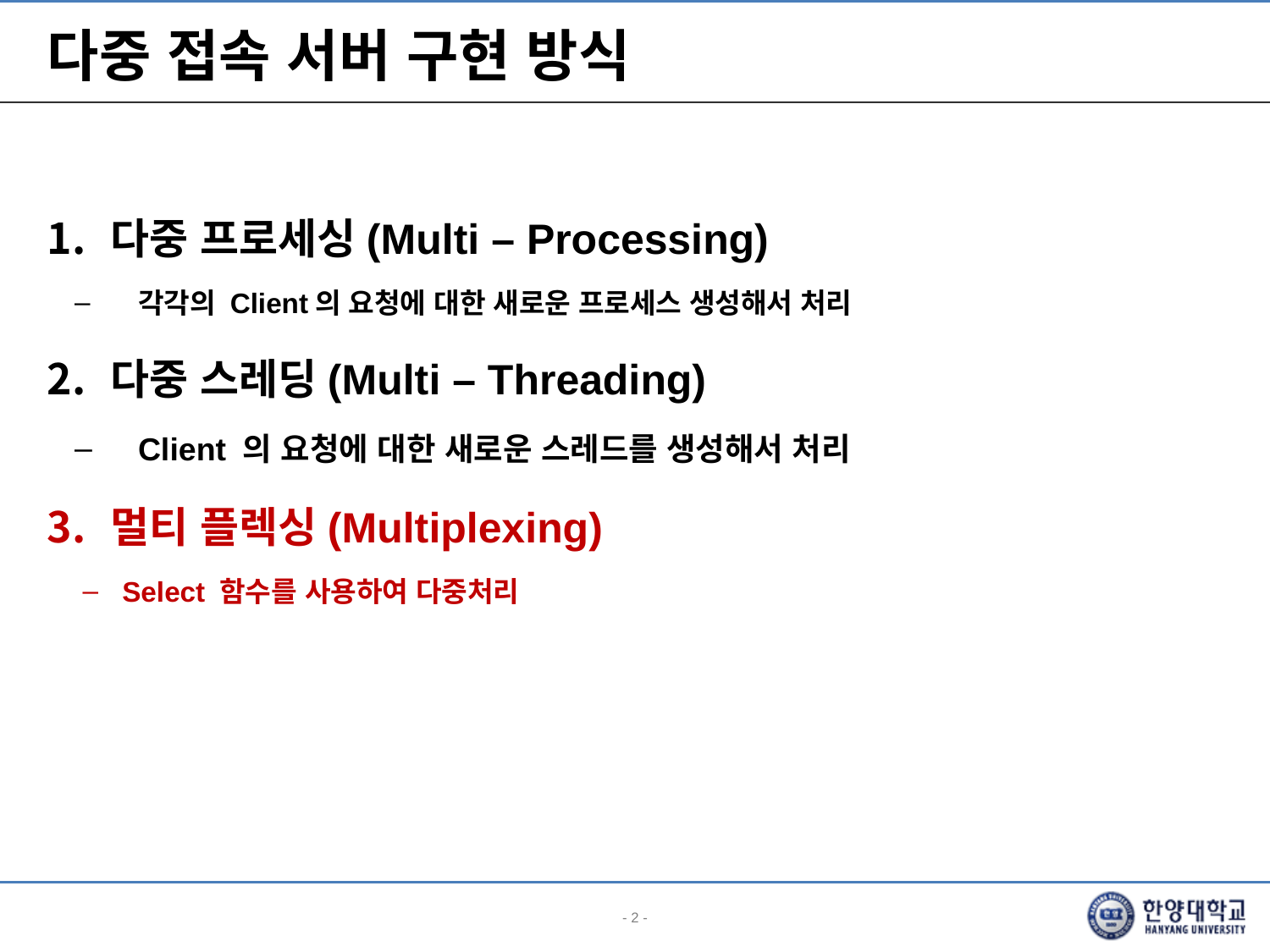

# 다중 접속 서버 구현 방식

다중 프로세싱(Multi – Processing)
각각의 Client의 요청에 대한 새로운 프로세스 생성해서 처리
다중 스레딩(Multi – Threading)
Client 의 요청에 대한 새로운 스레드를 생성해서 처리
멀티 플렉싱(Multiplexing)
Select 함수를 사용하여 다중처리